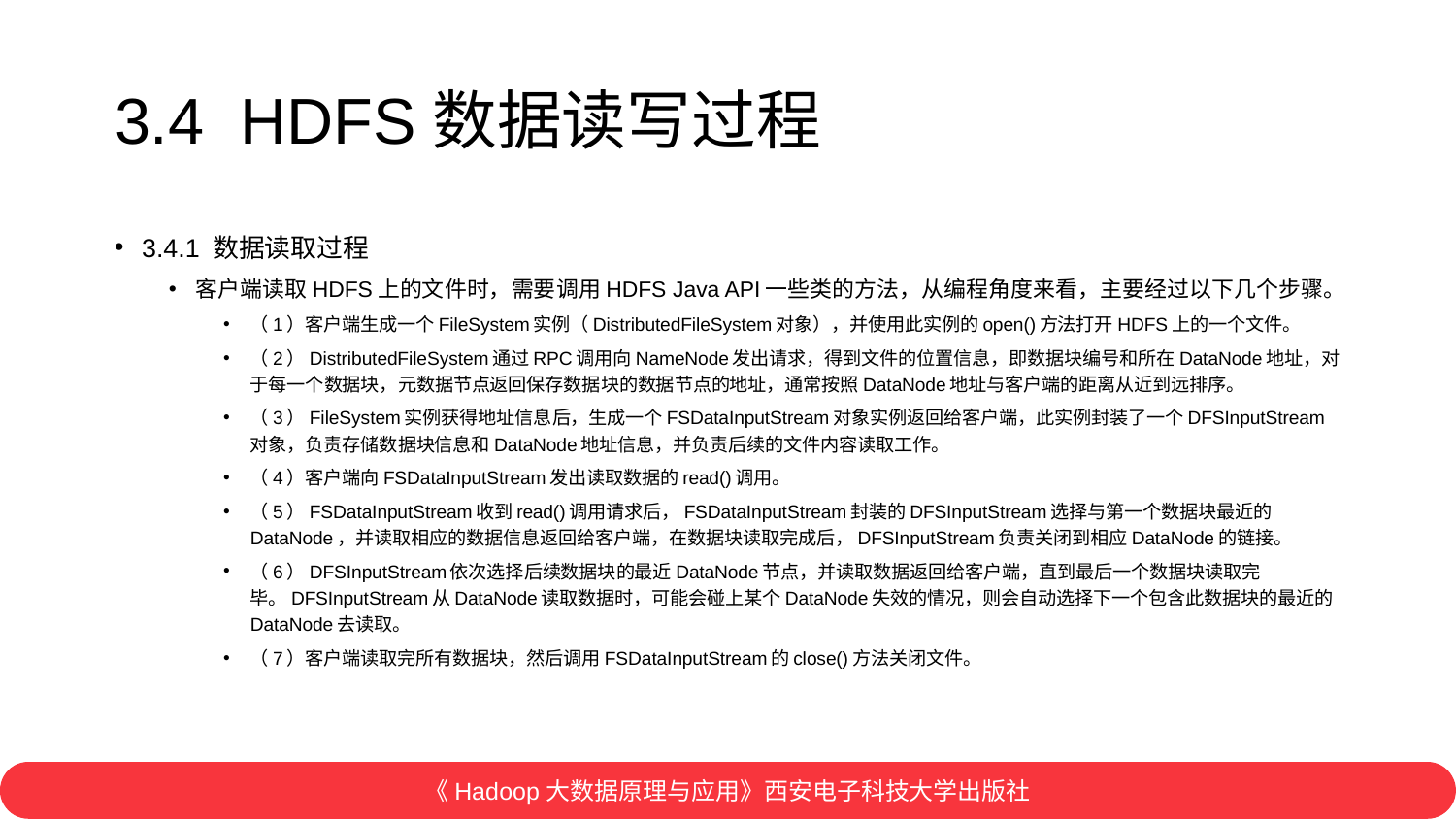

# 3.4  HDFS数据读写过程
3.4.1 数据读取过程
客户端读取HDFS上的文件时，需要调用HDFS Java API一些类的方法，从编程角度来看，主要经过以下几个步骤。
（1）客户端生成一个FileSystem实例（DistributedFileSystem对象），并使用此实例的open()方法打开HDFS上的一个文件。
（2）DistributedFileSystem通过RPC调用向NameNode发出请求，得到文件的位置信息，即数据块编号和所在DataNode地址，对于每一个数据块，元数据节点返回保存数据块的数据节点的地址，通常按照DataNode地址与客户端的距离从近到远排序。
（3）FileSystem实例获得地址信息后，生成一个FSDataInputStream对象实例返回给客户端，此实例封装了一个DFSInputStream对象，负责存储数据块信息和DataNode地址信息，并负责后续的文件内容读取工作。
（4）客户端向FSDataInputStream发出读取数据的read()调用。
（5）FSDataInputStream收到read()调用请求后，FSDataInputStream封装的DFSInputStream选择与第一个数据块最近的DataNode，并读取相应的数据信息返回给客户端，在数据块读取完成后，DFSInputStream负责关闭到相应DataNode的链接。
（6）DFSInputStream依次选择后续数据块的最近DataNode节点，并读取数据返回给客户端，直到最后一个数据块读取完毕。DFSInputStream从DataNode读取数据时，可能会碰上某个DataNode失效的情况，则会自动选择下一个包含此数据块的最近的DataNode去读取。
（7）客户端读取完所有数据块，然后调用FSDataInputStream的close()方法关闭文件。